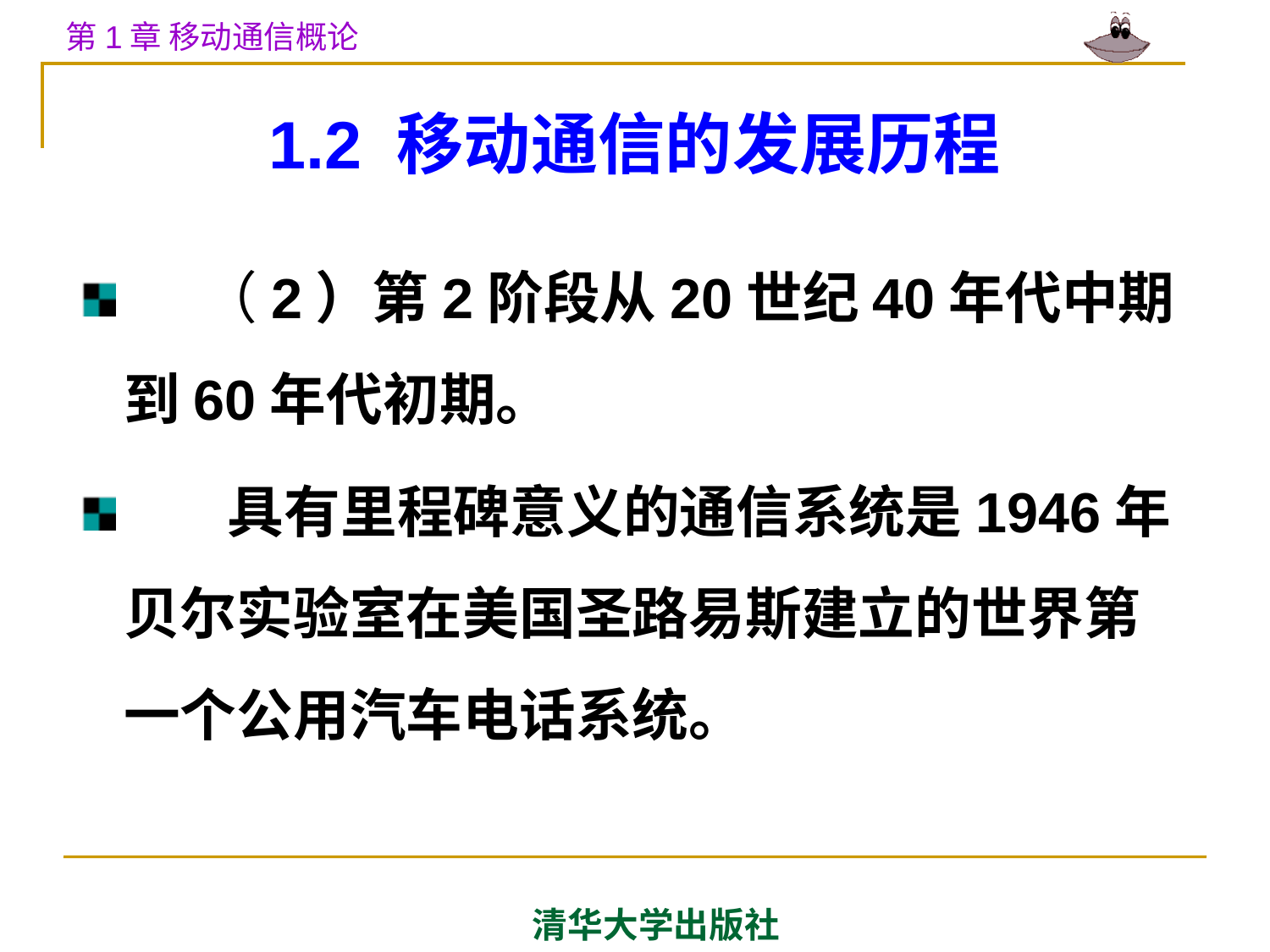

# 1.2 移动通信的发展历程
     （2）第2阶段从20世纪40年代中期到60年代初期。
       具有里程碑意义的通信系统是1946年贝尔实验室在美国圣路易斯建立的世界第一个公用汽车电话系统。